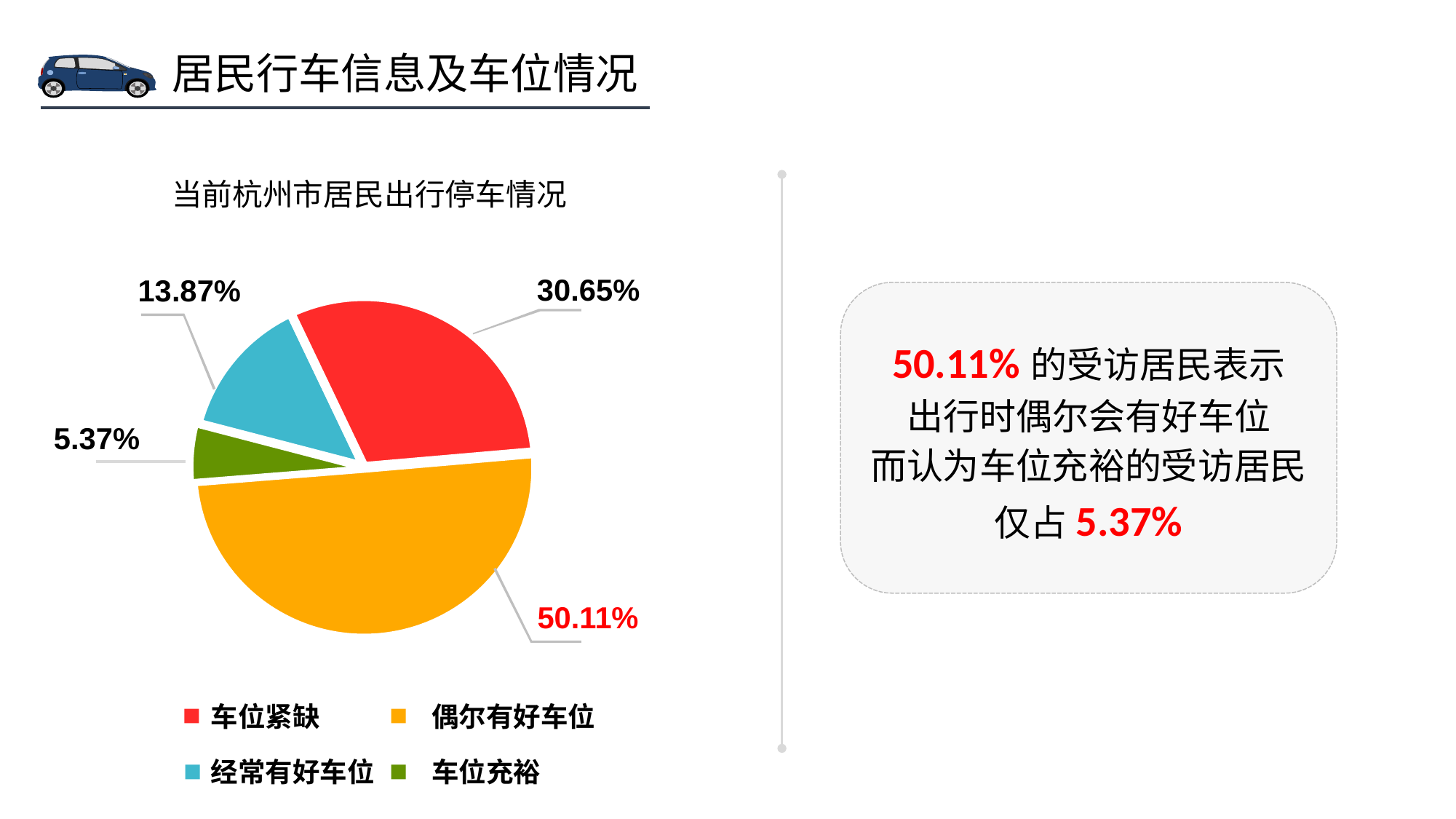

居民行车信息及车位情况

当前杭州市居民出行停车情况

30.65%
13.87%

### Chart

| Category | 百分比 |
|---|---|
| 偶尔有好车位 | 0.5011 |
| 车位充裕 | 0.0537 |
| 经常有好车位 | 0.1387 |

50.11%的受访居民表示
出行时偶尔会有好车位
而认为车位充裕的受访居民
仅占5.37%
5.37%

50.11%
车位紧缺
偶尔有好车位

经常有好车位
车位充裕